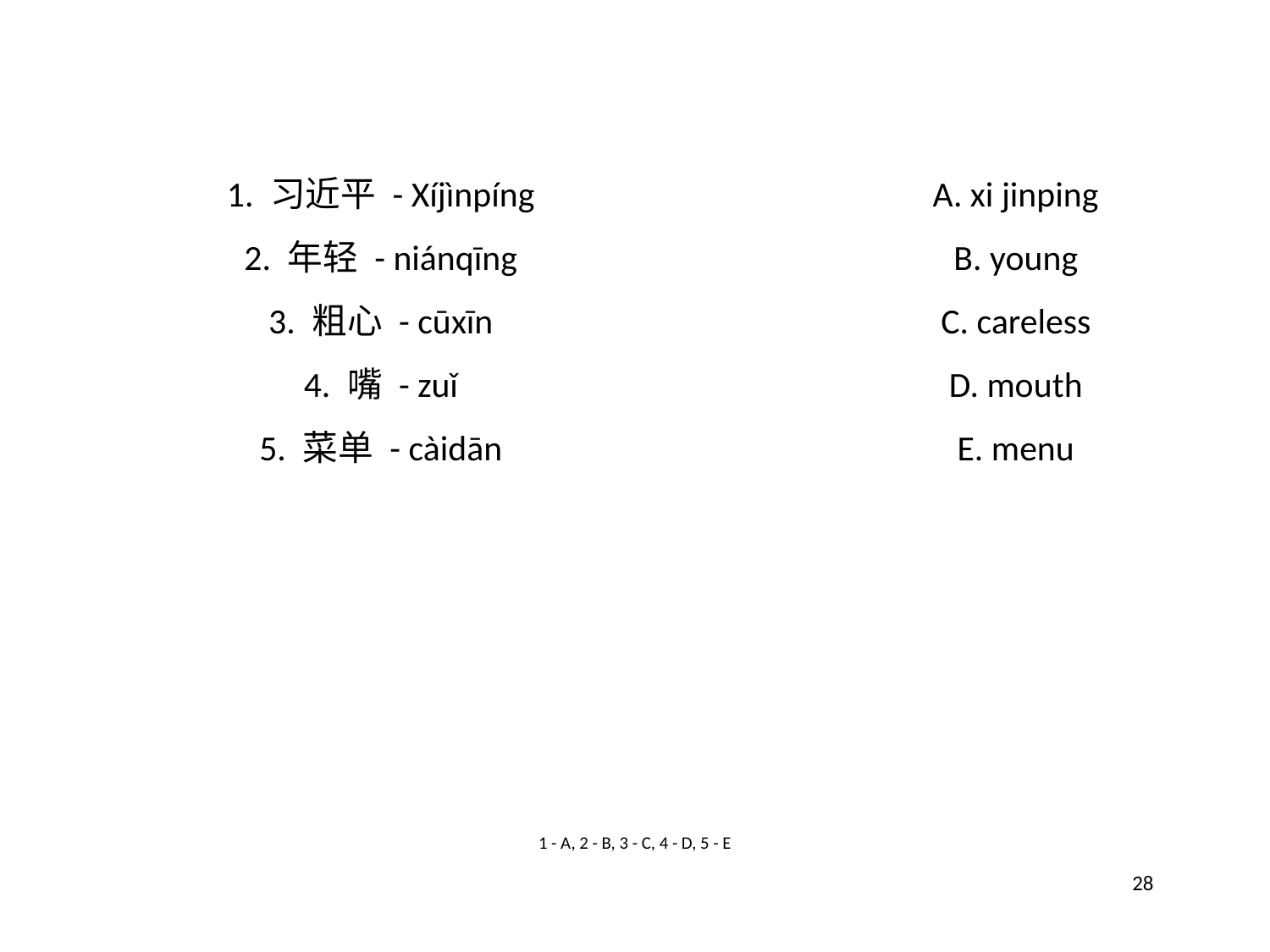

1. 习近平 - Xíjìnpíng

A. xi jinping

2. 年轻 - niánqīng

B. young

3. 粗心 - cūxīn

C. careless

4. 嘴 - zuǐ

D. mouth

5. 菜单 - càidān

E. menu
1 - A, 2 - B, 3 - C, 4 - D, 5 - E

28